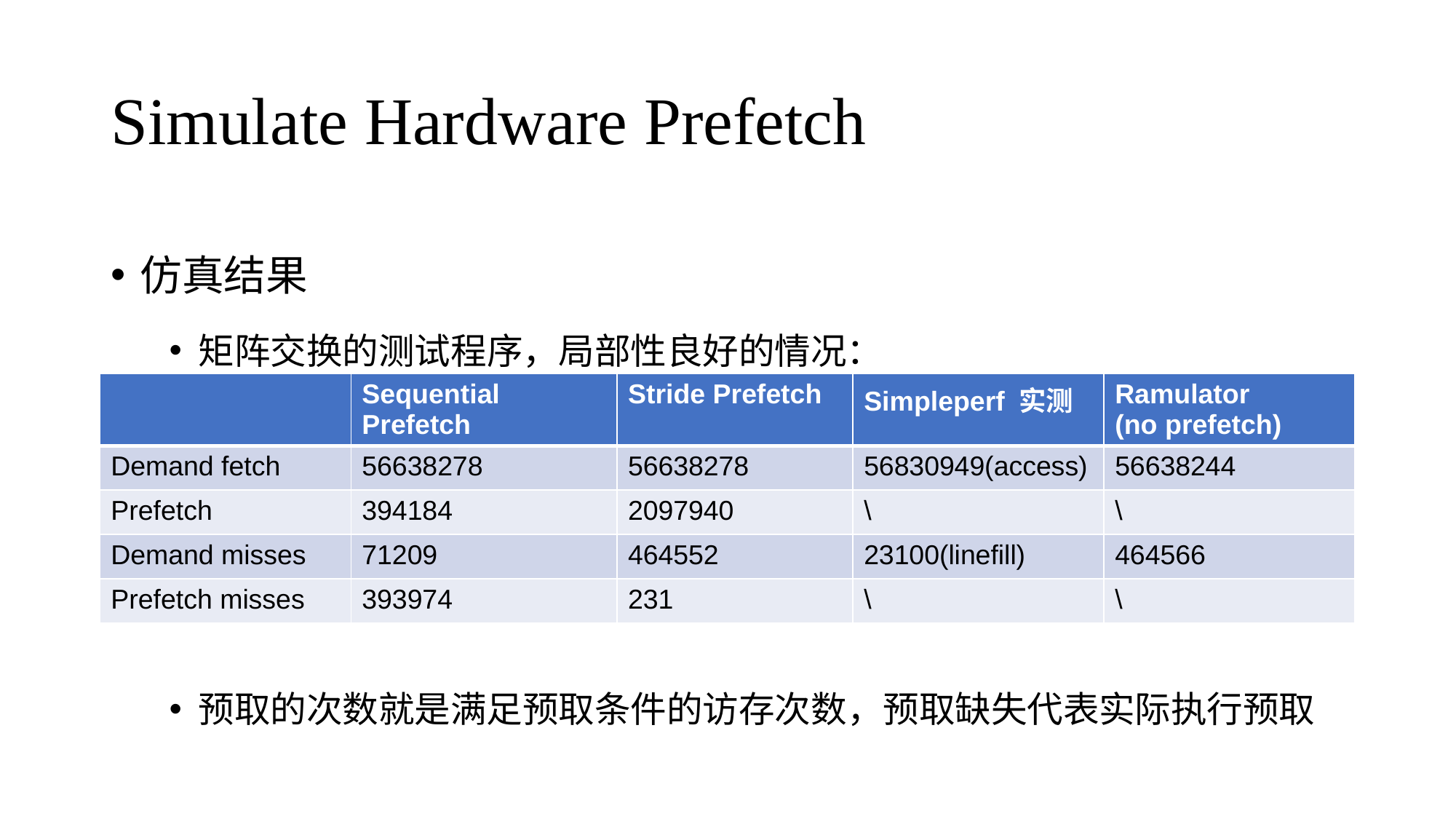

# Simulate Hardware Prefetch
仿真结果
矩阵交换的测试程序，局部性良好的情况：

预取的次数就是满足预取条件的访存次数，预取缺失代表实际执行预取

|  | Sequential Prefetch | Stride Prefetch | Simpleperf 实测 | Ramulator (no prefetch) |
| --- | --- | --- | --- | --- |
| Demand fetch | 56638278 | 56638278 | 56830949(access) | 56638244 |
| Prefetch | 394184 | 2097940 | \ | \ |
| Demand misses | 71209 | 464552 | 23100(linefill) | 464566 |
| Prefetch misses | 393974 | 231 | \ | \ |